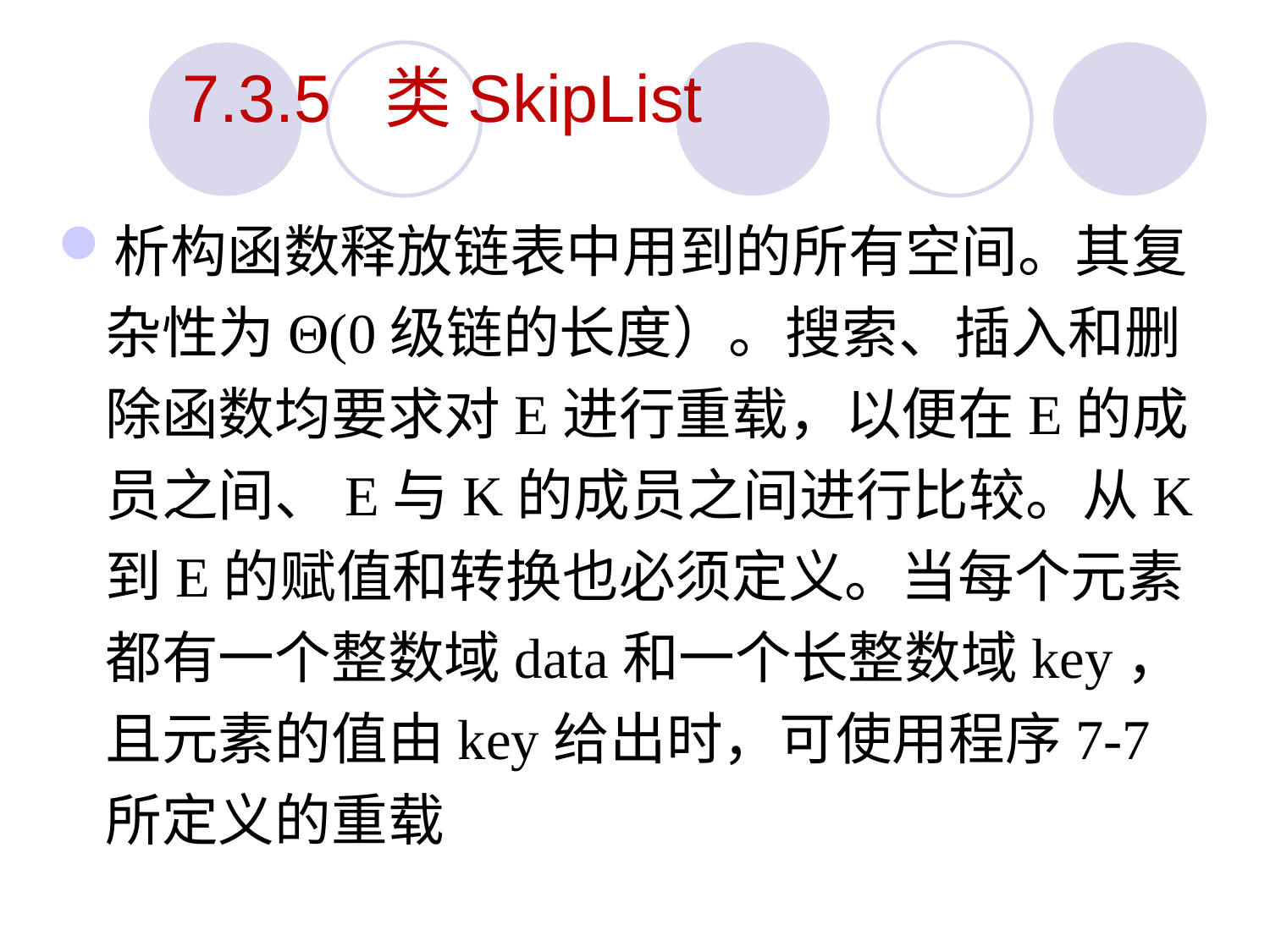

7.3.5  类SkipList
39

析构函数释放链表中用到的所有空间。其复杂性为Θ(0级链的长度）。搜索、插入和删除函数均要求对E进行重载，以便在E的成员之间、E与K的成员之间进行比较。从K到E的赋值和转换也必须定义。当每个元素都有一个整数域data和一个长整数域key，且元素的值由key给出时，可使用程序7-7所定义的重载